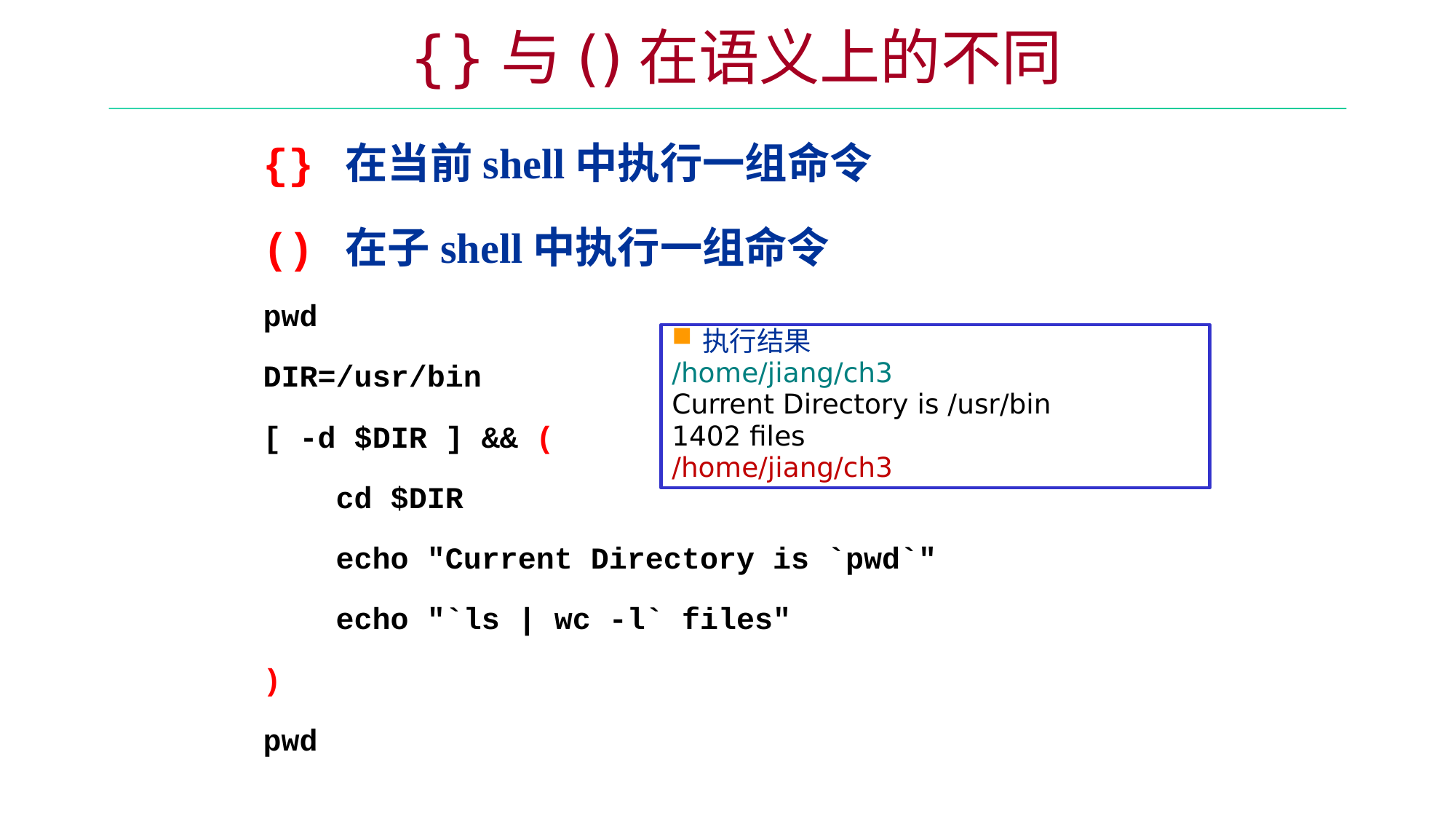

{}与()在语义上的不同
{}  在当前shell中执行一组命令
()  在子shell中执行一组命令
pwd
DIR=/usr/bin
[ -d $DIR ] && (
    cd $DIR
    echo "Current Directory is `pwd`"
    echo "`ls | wc -l` files"
)
pwd
执行结果
/home/jiang/ch3
Current Directory is /usr/bin
1402 files
/home/jiang/ch3